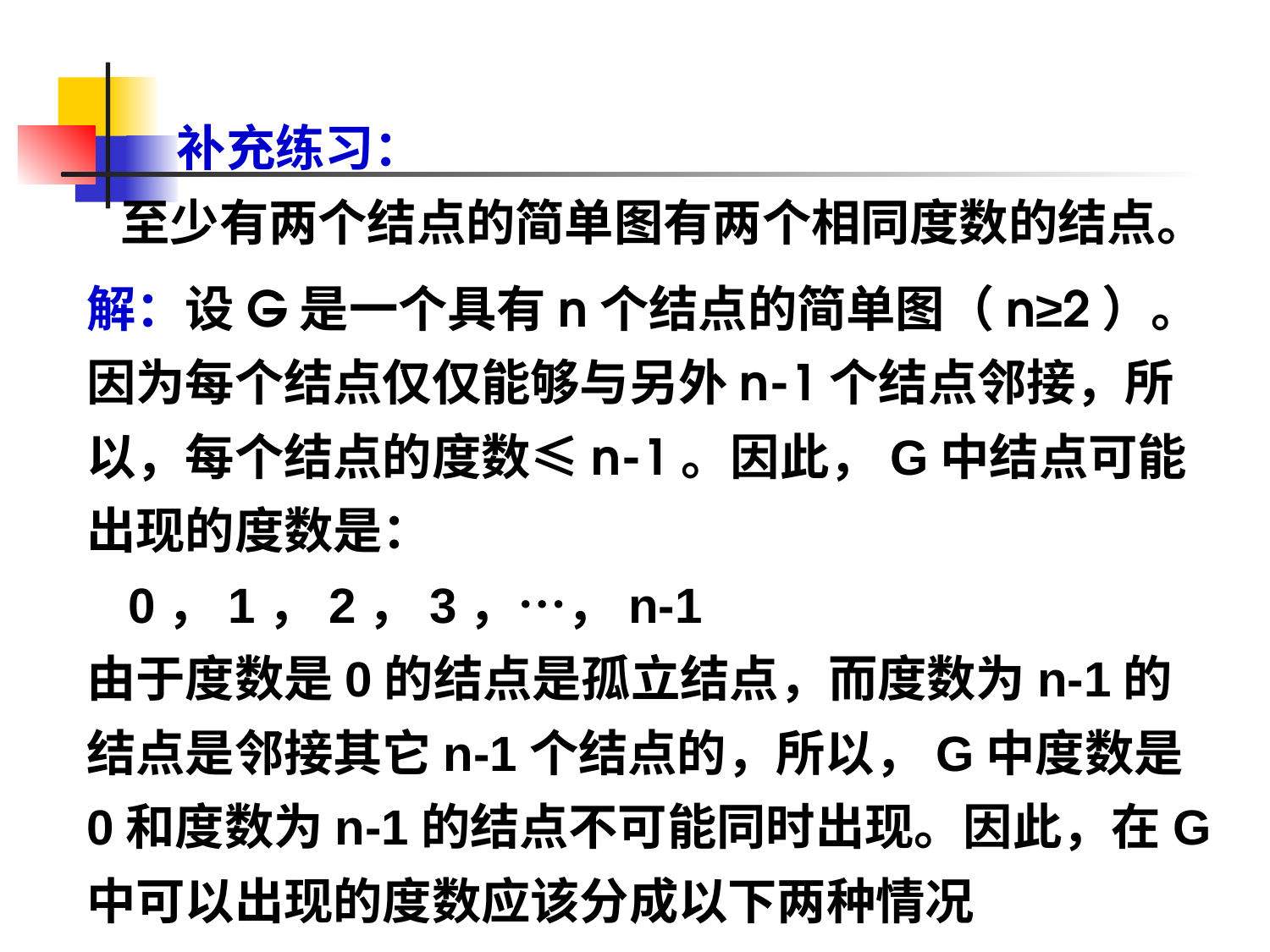

补充练习：
  至少有两个结点的简单图有两个相同度数的结点。
解：设G是一个具有n个结点的简单图（n≥2）。因为每个结点仅仅能够与另外n-1个结点邻接，所以，每个结点的度数≤n-1。因此，G中结点可能出现的度数是：
   0，1，2，3，…，n-1
由于度数是0的结点是孤立结点，而度数为n-1的结点是邻接其它n-1个结点的，所以，G中度数是0和度数为n-1的结点不可能同时出现。因此，在G中可以出现的度数应该分成以下两种情况